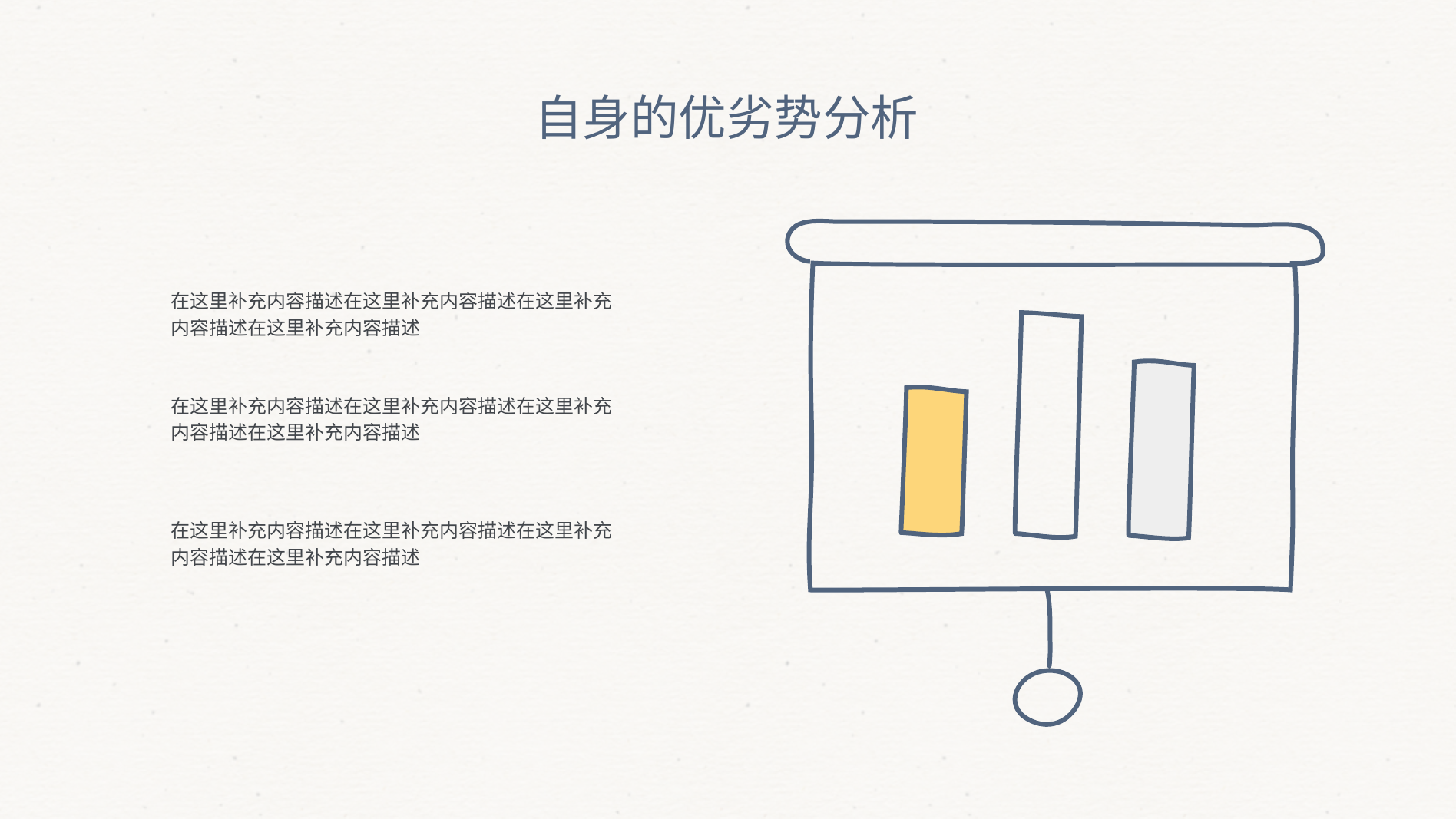

自身的优劣势分析

在这里补充内容描述在这里补充内容描述在这里补充内容描述在这里补充内容描述

在这里补充内容描述在这里补充内容描述在这里补充内容描述在这里补充内容描述
在这里补充内容描述在这里补充内容描述在这里补充内容描述在这里补充内容描述